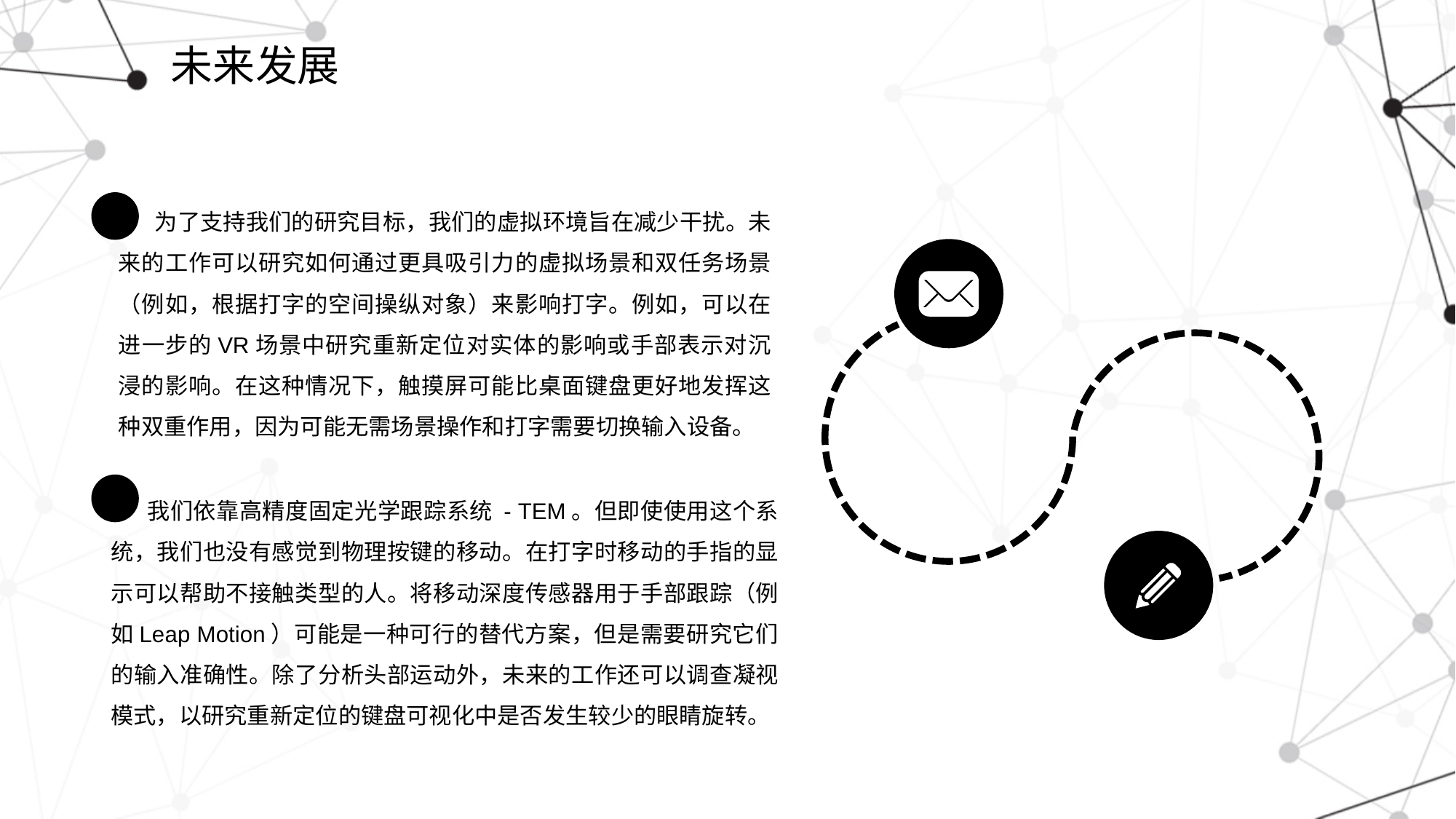

# 未来发展

为了支持我们的研究目标，我们的虚拟环境旨在减少干扰。未来的工作可以研究如何通过更具吸引力的虚拟场景和双任务场景（例如，根据打字的空间操纵对象）来影响打字。例如，可以在进一步的VR场景中研究重新定位对实体的影响或手部表示对沉浸的影响。在这种情况下，触摸屏可能比桌面键盘更好地发挥这种双重作用，因为可能无需场景操作和打字需要切换输入设备。

我们依靠高精度固定光学跟踪系统 - TEM。但即使使用这个系统，我们也没有感觉到物理按键的移动。在打字时移动的手指的显示可以帮助不接触类型的人。将移动深度传感器用于手部跟踪（例如Leap Motion）可能是一种可行的替代方案，但是需要研究它们的输入准确性。除了分析头部运动外，未来的工作还可以调查凝视模式，以研究重新定位的键盘可视化中是否发生较少的眼睛旋转。